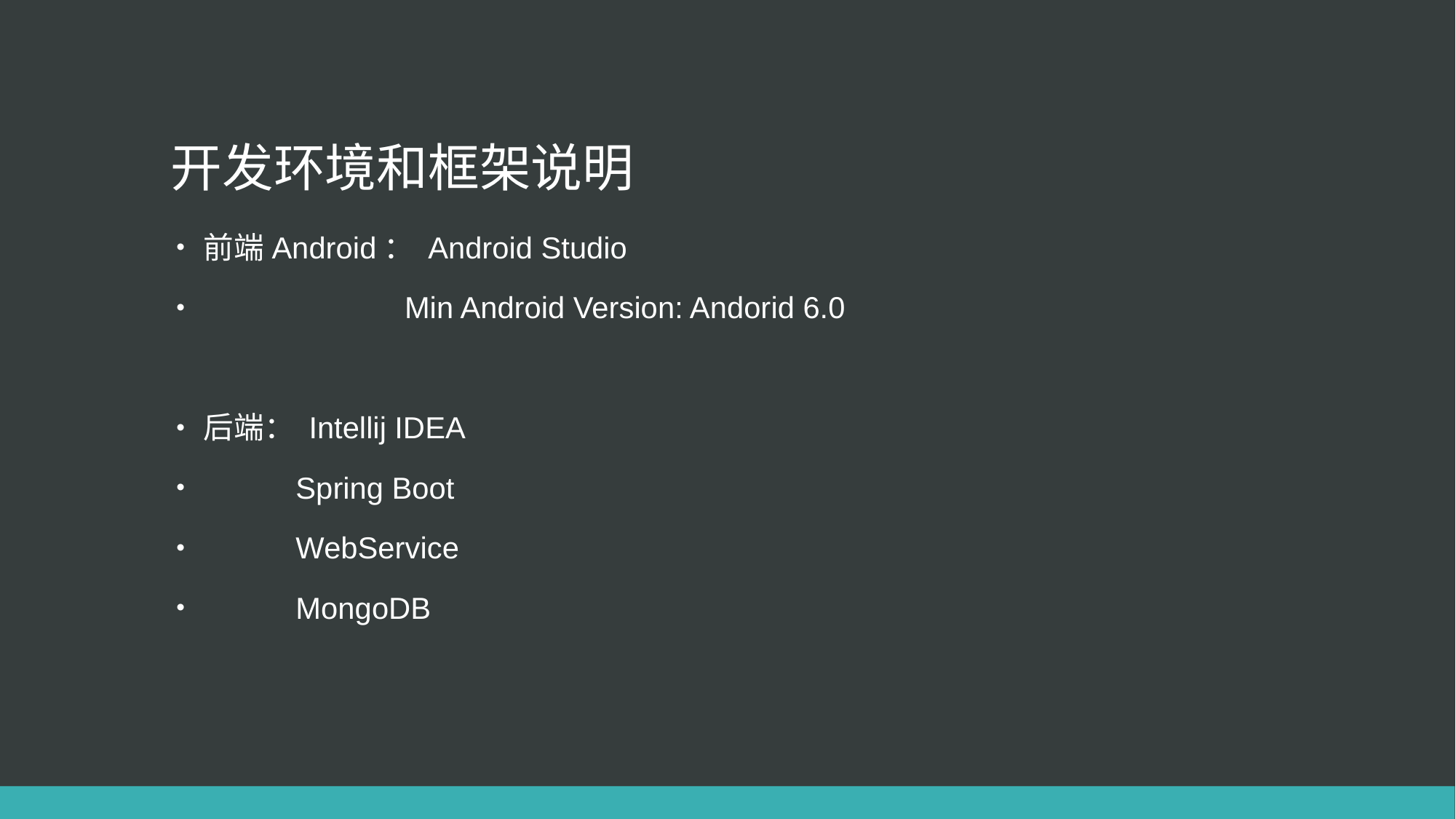

# 开发环境和框架说明
前端Android： Android Studio
                        Min Android Version: Andorid 6.0

后端： Intellij IDEA
           Spring Boot
           WebService
           MongoDB